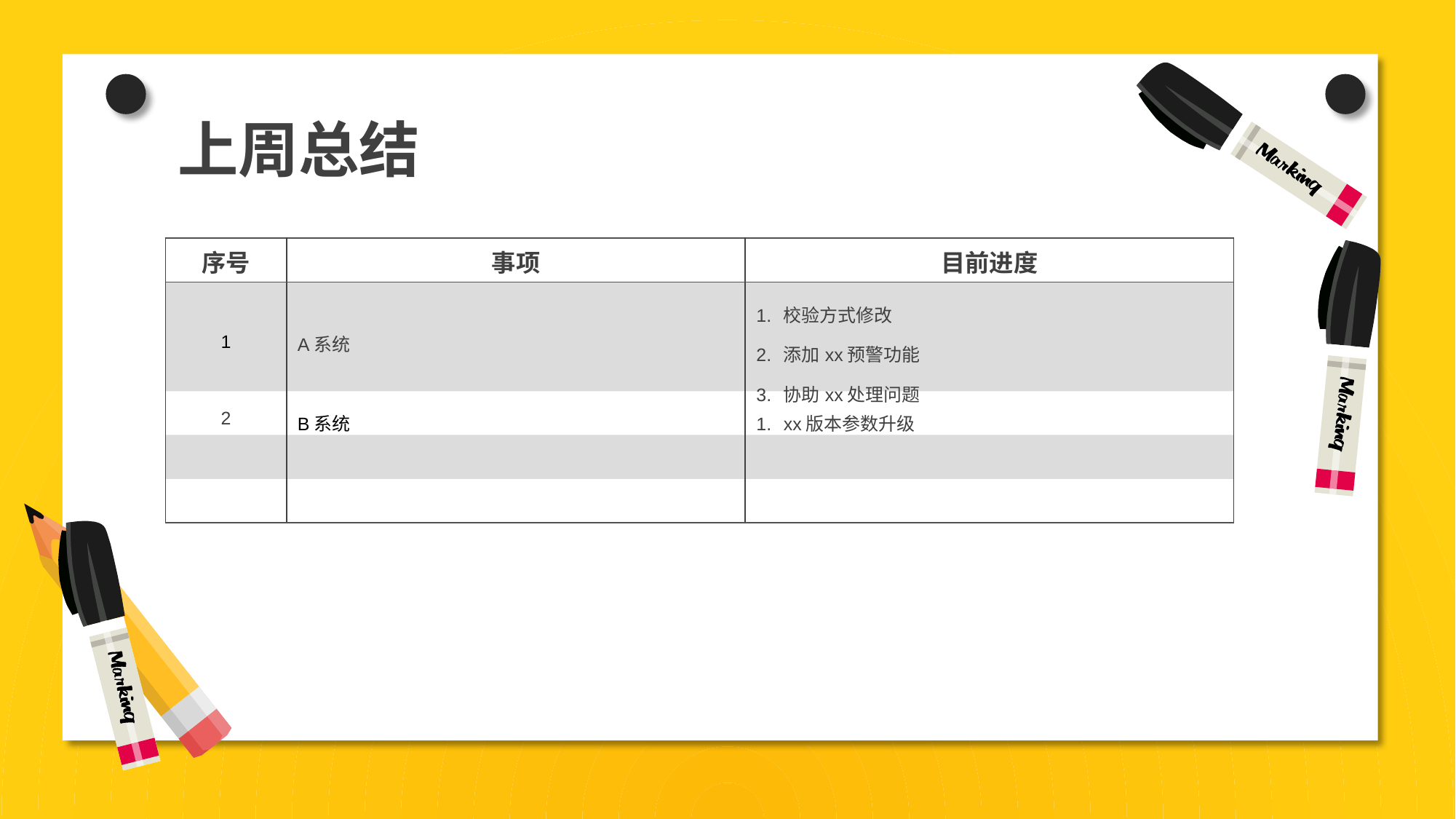

是否支持PUT和DELETE请求取决于浏览器

上周总结
| 序号 | 事项 | 目前进度 |
| --- | --- | --- |
| 1 | A系统 | 校验方式修改 添加xx预警功能 协助xx处理问题 |
| 2 | B系统 | xx版本参数升级 |
|  |  |  |
|  |  |  |